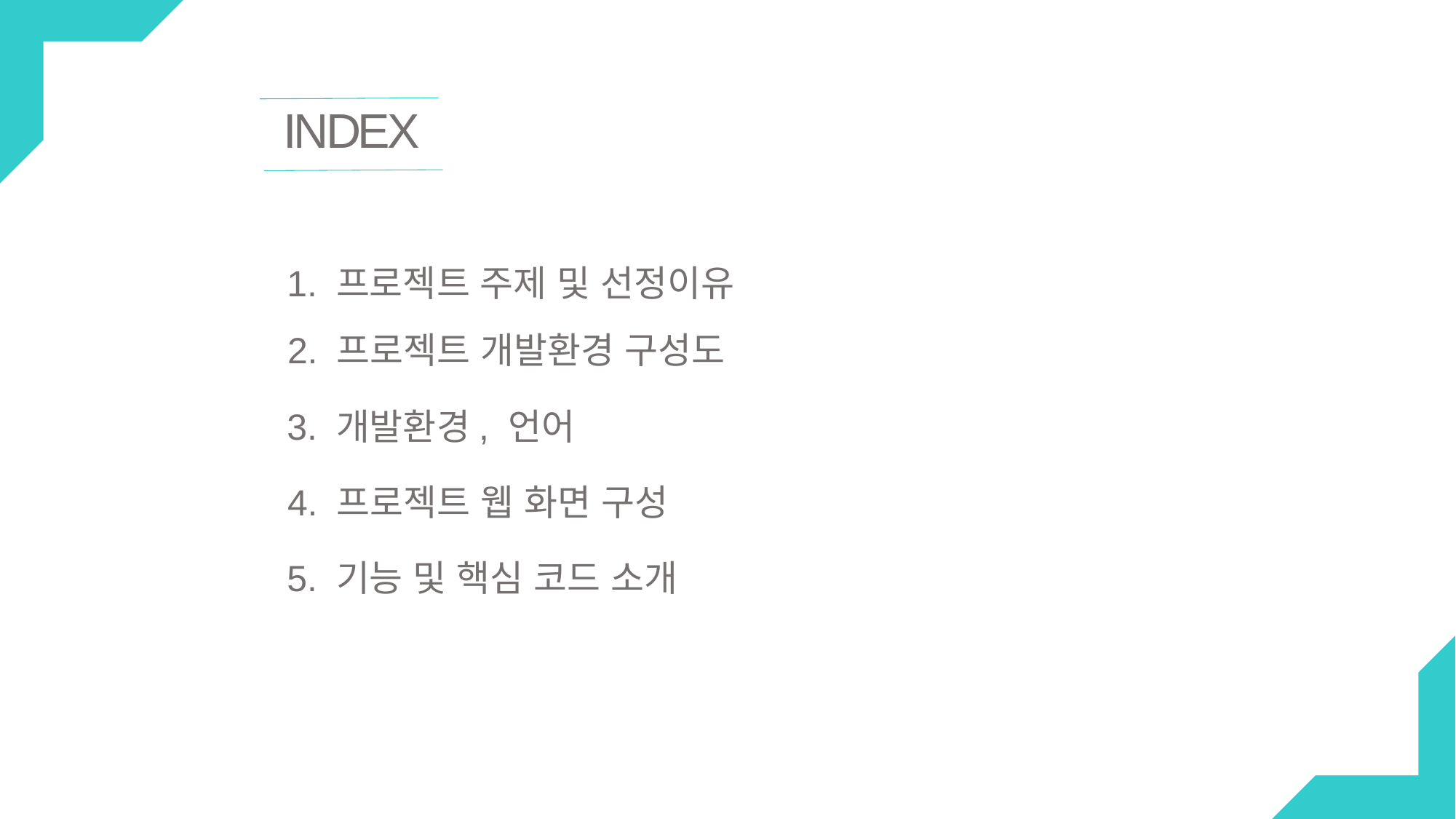

INDEX
1. 프로젝트 주제 및 선정이유
2. 프로젝트 개발환경 구성도
3. 개발환경, 언어
4. 프로젝트 웹 화면 구성
5. 기능 및 핵심 코드 소개